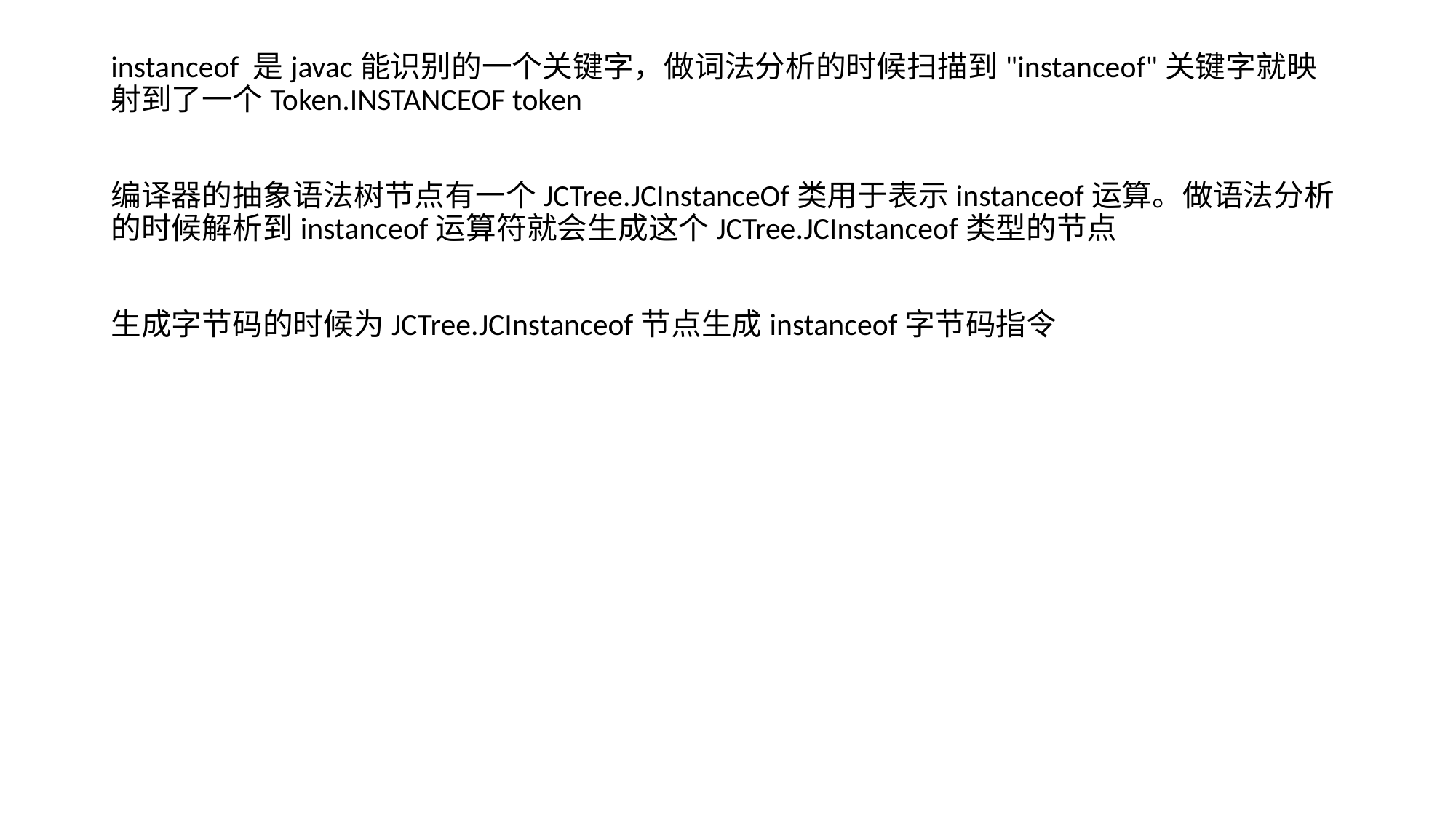

instanceof 是javac能识别的一个关键字，做词法分析的时候扫描到"instanceof"关键字就映射到了一个Token.INSTANCEOF token

编译器的抽象语法树节点有一个JCTree.JCInstanceOf类用于表示instanceof运算。做语法分析的时候解析到instanceof运算符就会生成这个JCTree.JCInstanceof类型的节点

生成字节码的时候为JCTree.JCInstanceof节点生成instanceof字节码指令